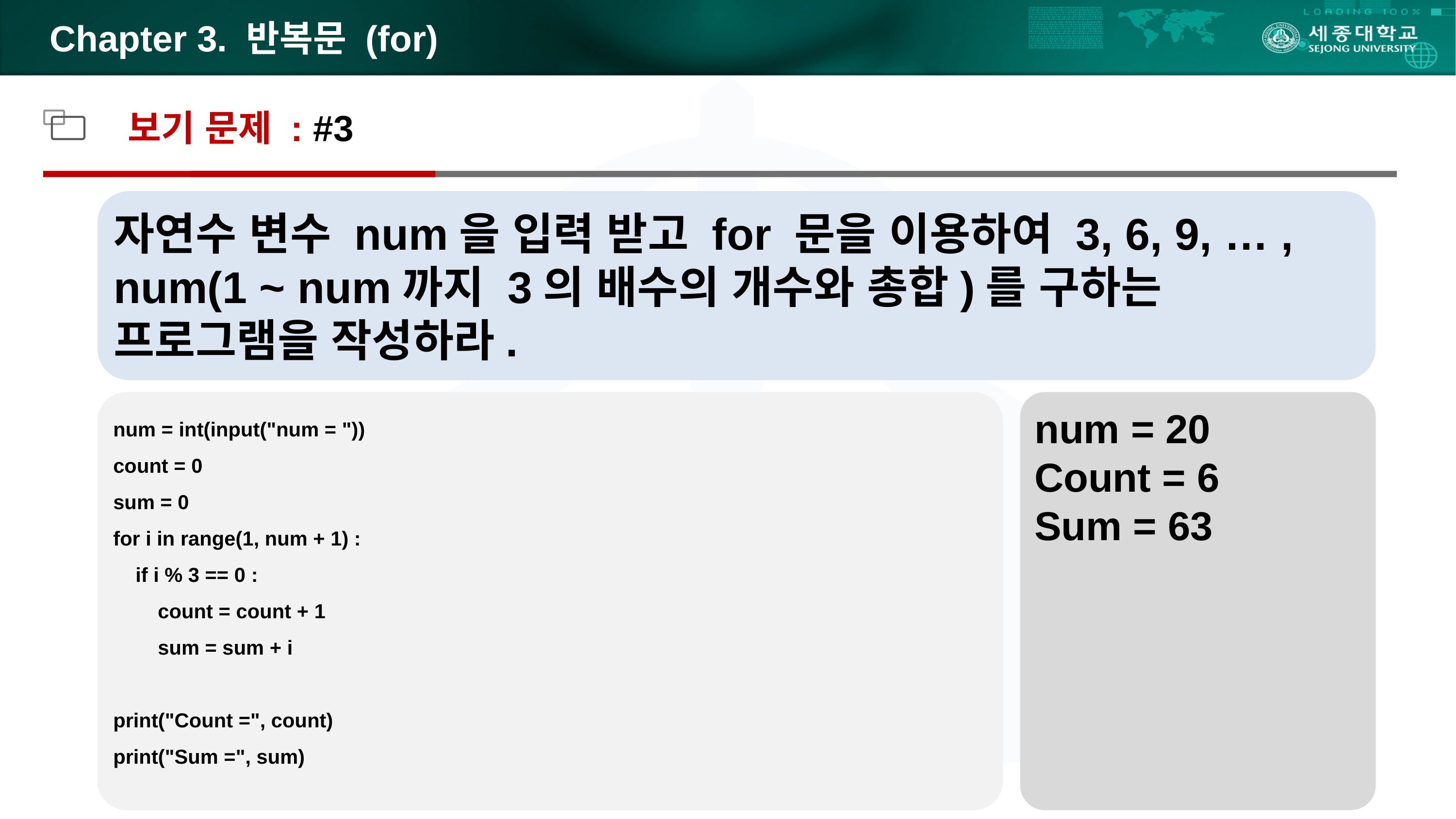

# Chapter 3. 반복문 (for)
보기 문제 : #3
자연수 변수 num을 입력 받고 for 문을 이용하여 3, 6, 9, … , num(1 ~ num까지 3의 배수의 개수와 총합)를 구하는 프로그램을 작성하라.
num = int(input("num = "))
count = 0
sum = 0
for i in range(1, num + 1) :
    if i % 3 == 0 :
        count = count + 1
        sum = sum + i

print("Count =", count)
print("Sum =", sum)
num = 20
Count = 6
Sum = 63